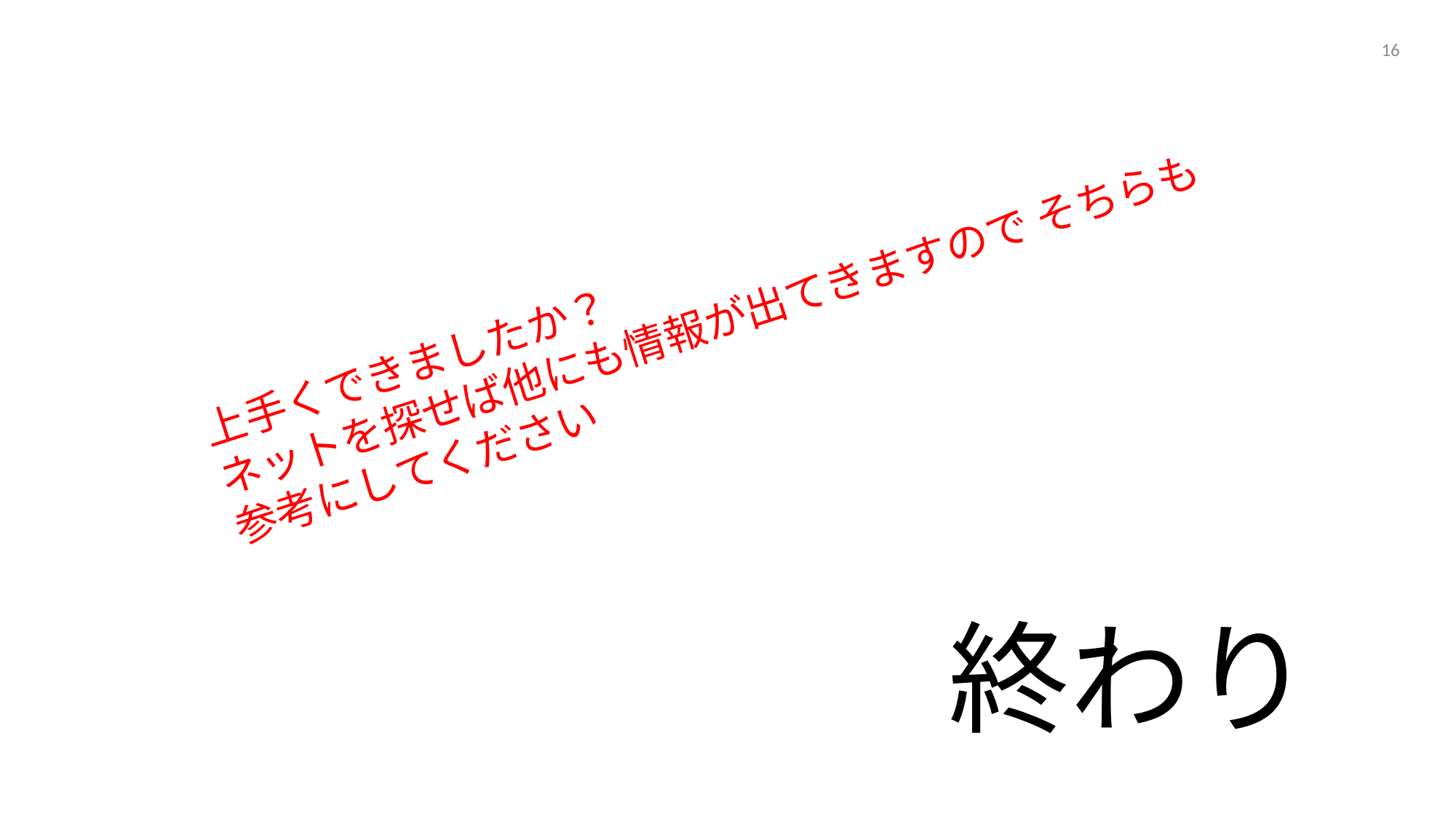

16
上手くできましたか？
ネットを探せば他にも情報が出てきますので そちらも参考にしてください
終わり